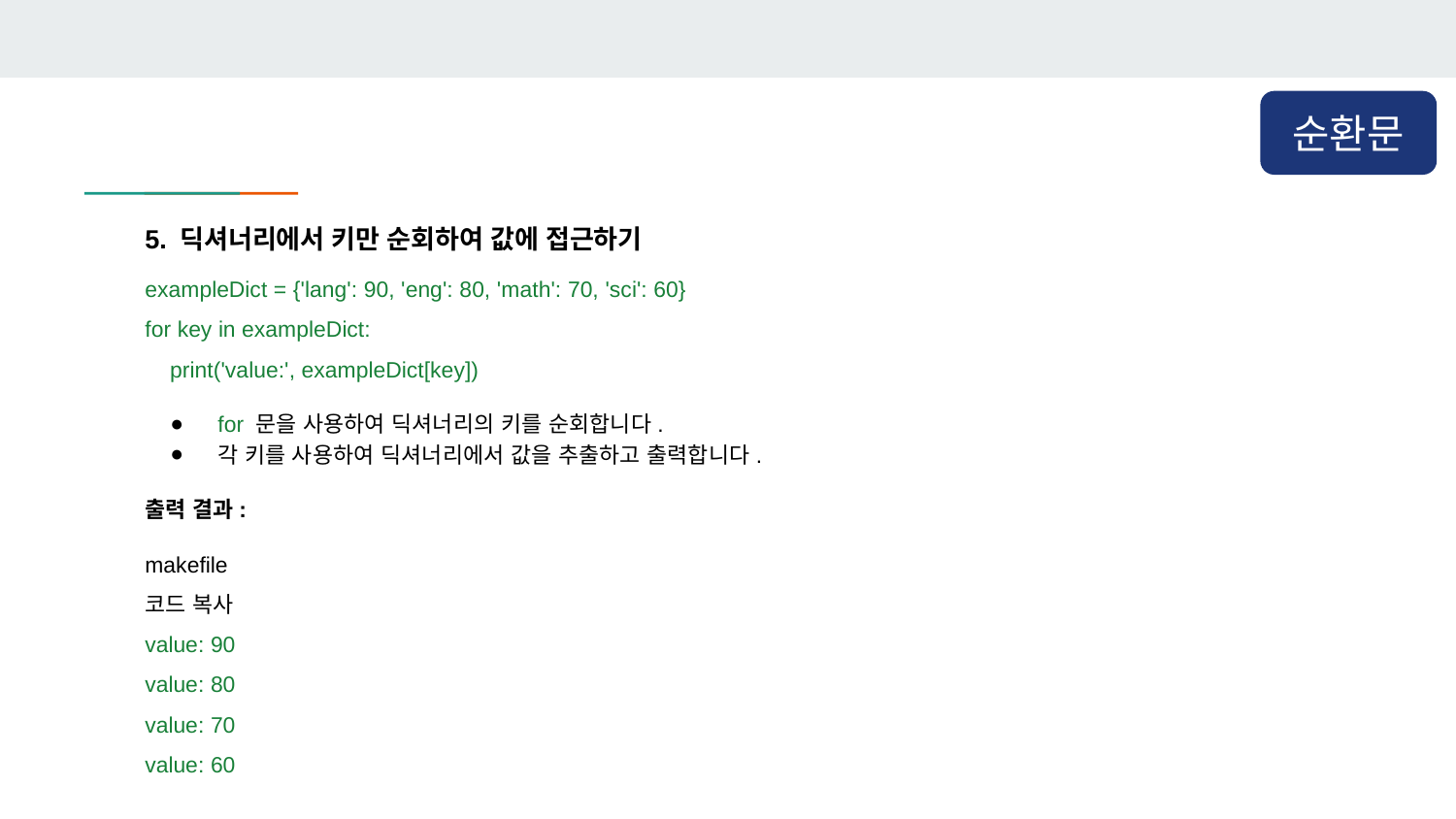

순환문
5. 딕셔너리에서 키만 순회하여 값에 접근하기
exampleDict = {'lang': 90, 'eng': 80, 'math': 70, 'sci': 60}
for key in exampleDict:
    print('value:', exampleDict[key])
for 문을 사용하여 딕셔너리의 키를 순회합니다.
각 키를 사용하여 딕셔너리에서 값을 추출하고 출력합니다.
출력 결과:
makefile
코드 복사
value: 90
value: 80
value: 70
value: 60